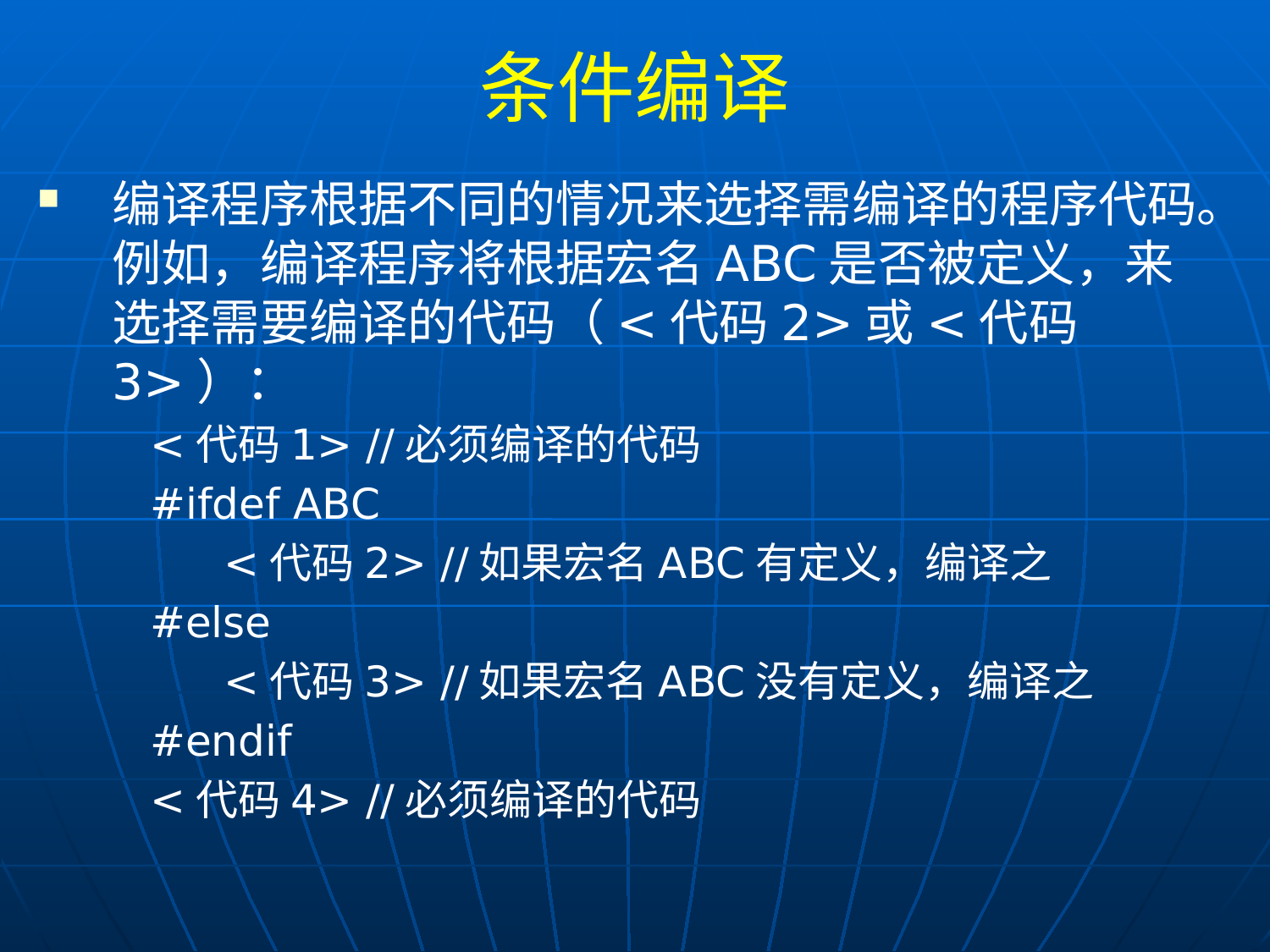

# 条件编译
编译程序根据不同的情况来选择需编译的程序代码。例如，编译程序将根据宏名ABC是否被定义，来选择需要编译的代码（<代码2>或<代码3>）：
<代码1> //必须编译的代码
#ifdef ABC
	<代码2> //如果宏名ABC有定义，编译之
#else
	<代码3> //如果宏名ABC没有定义，编译之
#endif
<代码4> //必须编译的代码